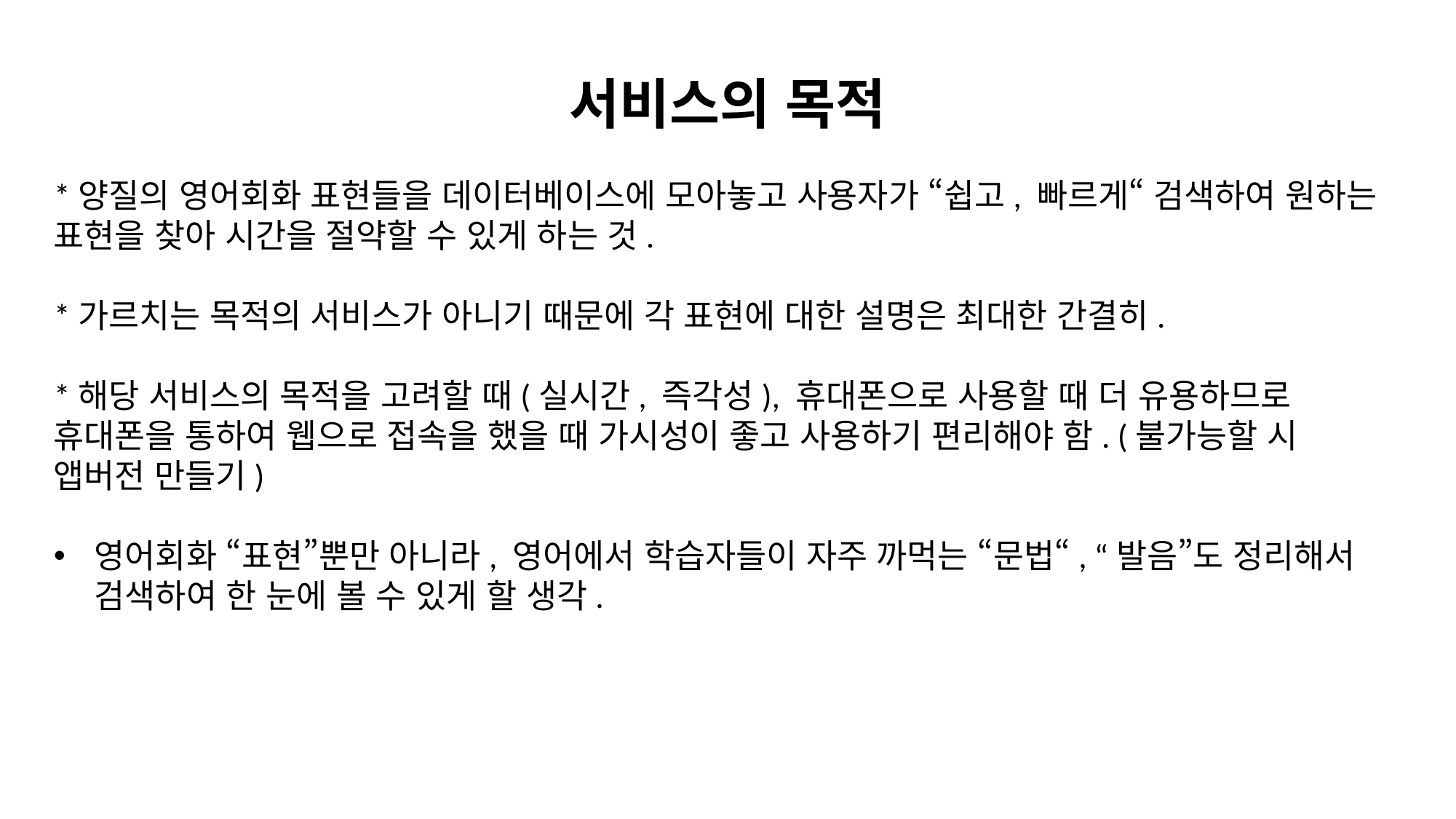

서비스의 목적

*양질의 영어회화 표현들을 데이터베이스에 모아놓고 사용자가 “쉽고, 빠르게“ 검색하여 원하는 표현을 찾아 시간을 절약할 수 있게 하는 것.

*가르치는 목적의 서비스가 아니기 때문에 각 표현에 대한 설명은 최대한 간결히.

*해당 서비스의 목적을 고려할 때(실시간, 즉각성), 휴대폰으로 사용할 때 더 유용하므로 휴대폰을 통하여 웹으로 접속을 했을 때 가시성이 좋고 사용하기 편리해야 함. (불가능할 시  앱버전 만들기)

영어회화 “표현”뿐만 아니라, 영어에서 학습자들이 자주 까먹는 “문법“, “발음”도 정리해서 검색하여 한 눈에 볼 수 있게 할 생각.